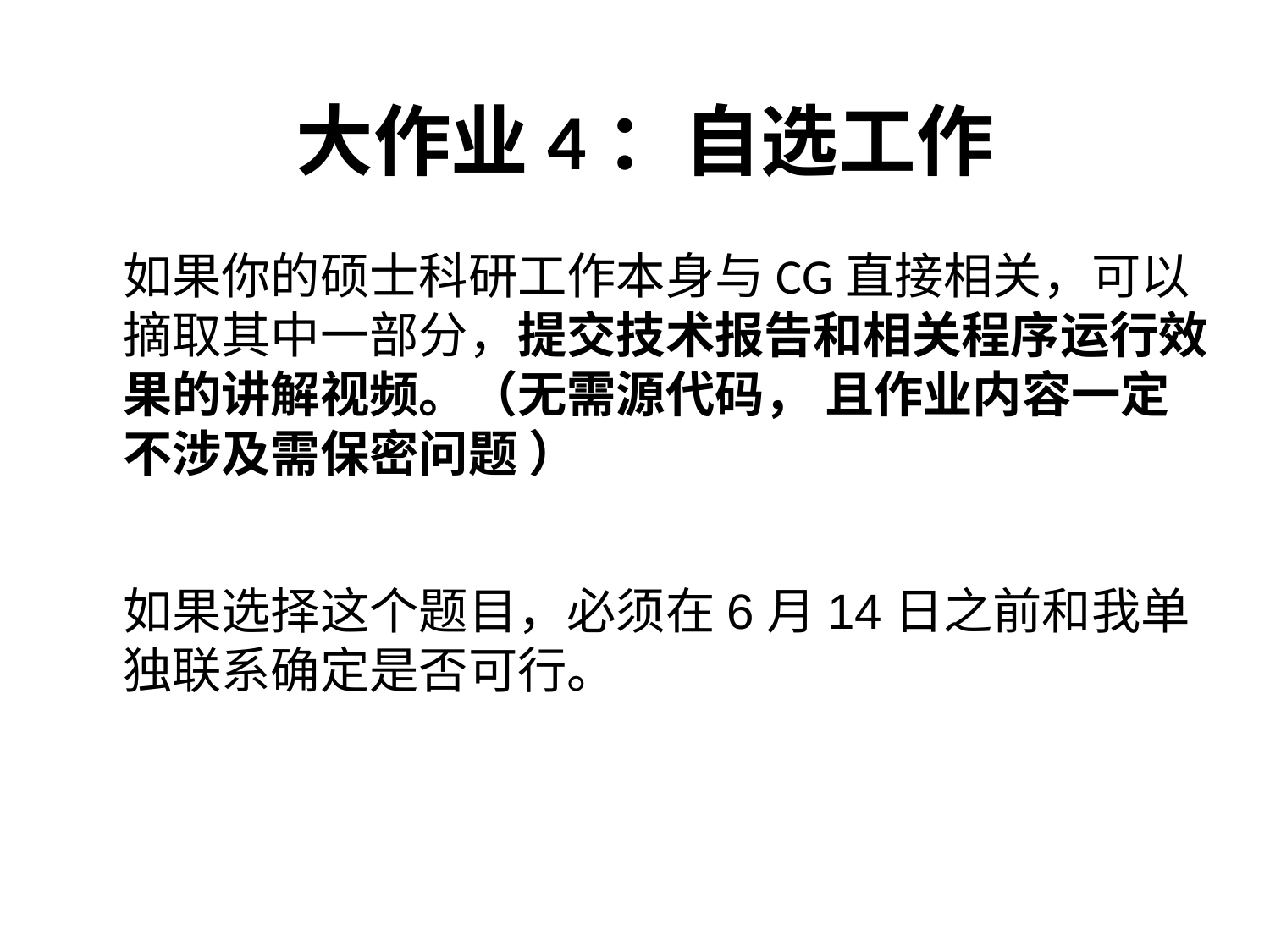

# 大作业4：自选工作
如果你的硕士科研工作本身与CG直接相关，可以摘取其中一部分，提交技术报告和相关程序运行效果的讲解视频。（无需源代码， 且作业内容一定不涉及需保密问题 ）

如果选择这个题目，必须在6月14日之前和我单独联系确定是否可行。